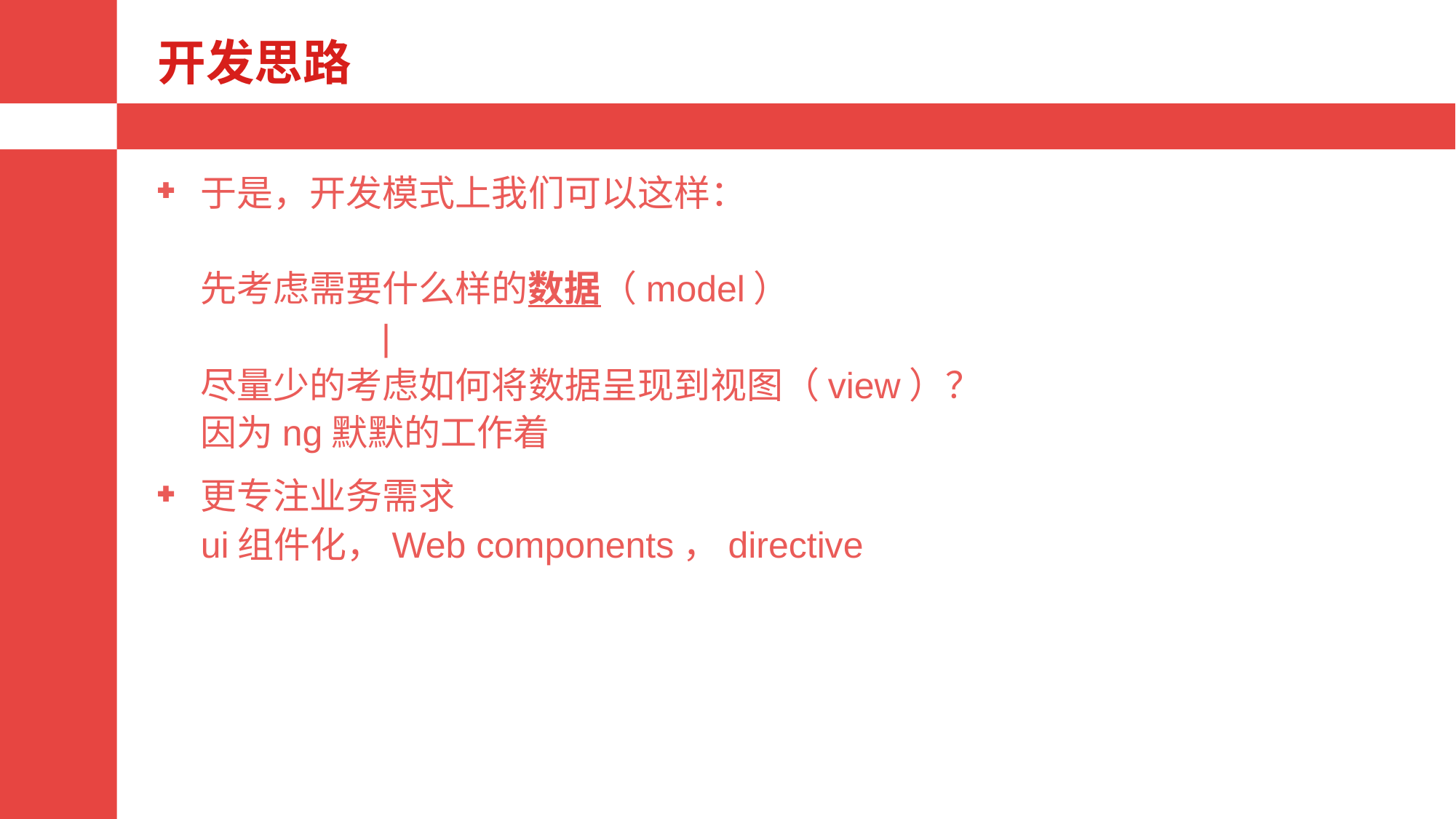

# 开发思路
于是，开发模式上我们可以这样：
先考虑需要什么样的数据（model）
                     |
尽量少的考虑如何将数据呈现到视图（view）？
因为ng默默的工作着
更专注业务需求
ui组件化，Web components，directive